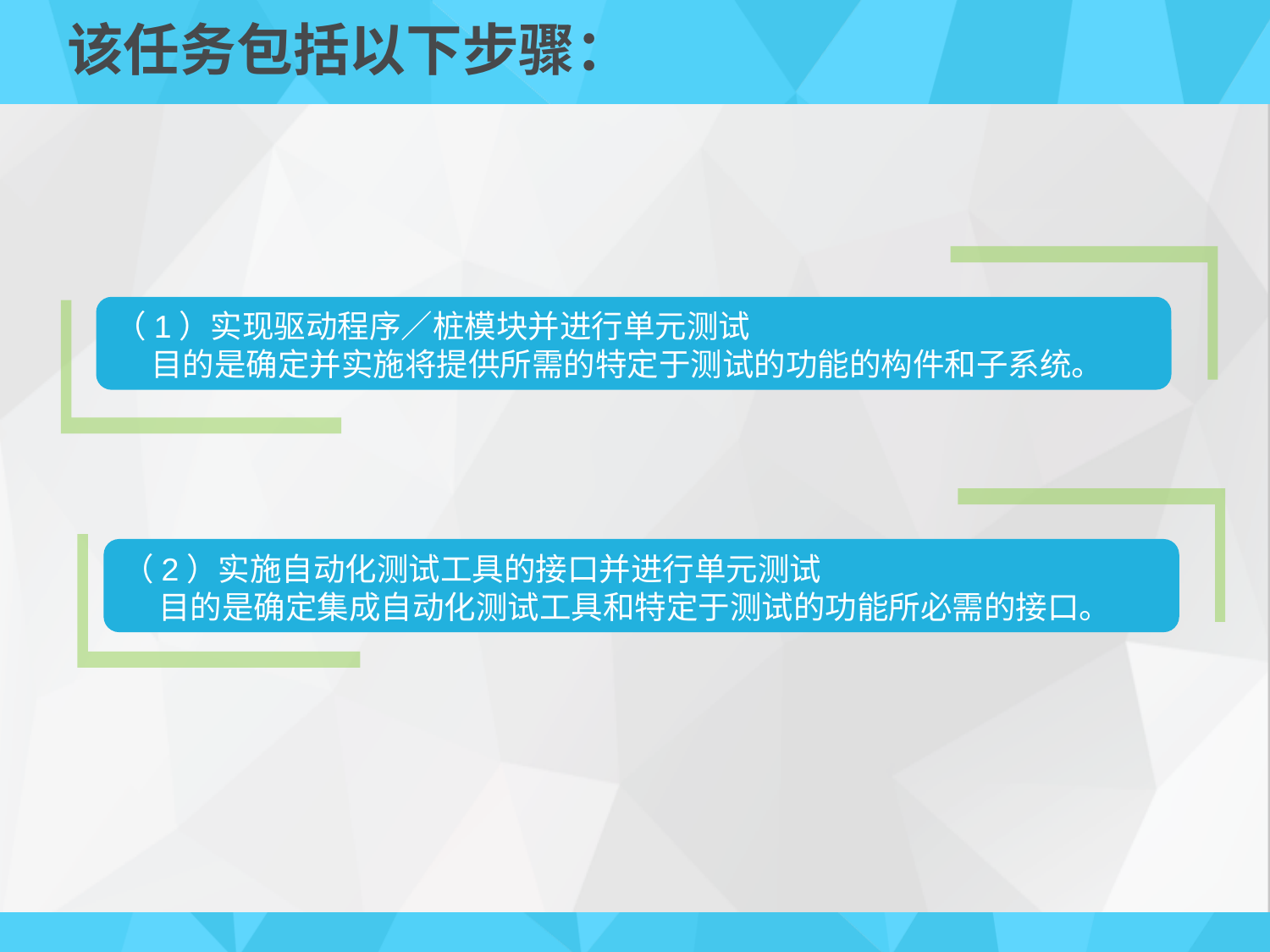

# 该任务包括以下步骤：

（1）实现驱动程序／桩模块并进行单元测试
    目的是确定并实施将提供所需的特定于测试的功能的构件和子系统。

（2）实施自动化测试工具的接口并进行单元测试
    目的是确定集成自动化测试工具和特定于测试的功能所必需的接口。